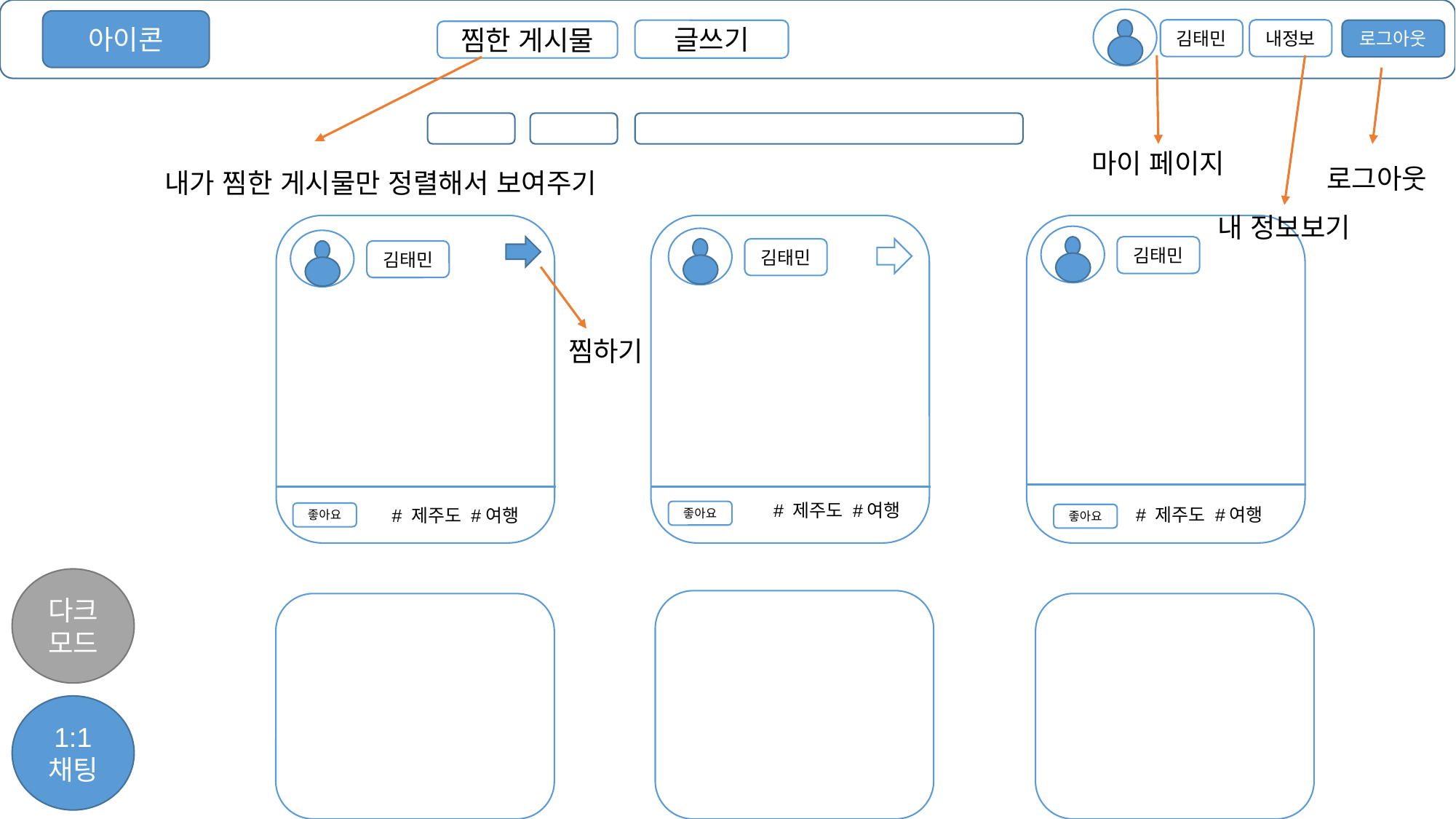

아이콘
김태민
내정보

글쓰기
로그아웃
찜한 게시물

마이 페이지
로그아웃
내가 찜한 게시물만 정렬해서 보여주기
내 정보보기

김태민

김태민

김태민

찜하기
# 제주도 #여행
# 제주도 #여행
# 제주도 #여행
좋아요
좋아요
좋아요
다크모드

1:1 채팅